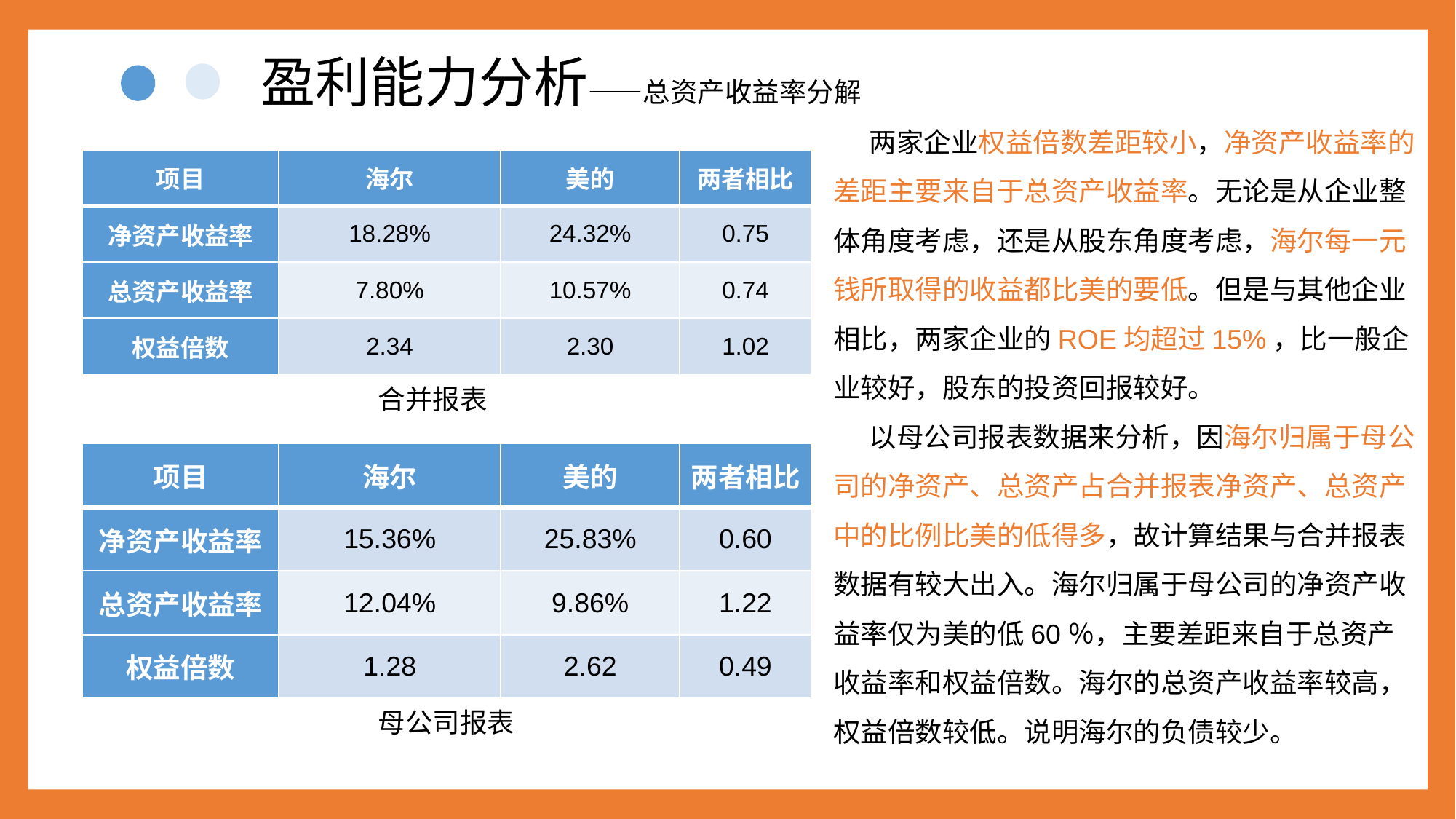

盈利能力分析——总资产收益率分解

两家企业权益倍数差距较小，净资产收益率的差距主要来自于总资产收益率。无论是从企业整体角度考虑，还是从股东角度考虑，海尔每一元钱所取得的收益都比美的要低。但是与其他企业相比，两家企业的ROE均超过15%，比一般企业较好，股东的投资回报较好。
以母公司报表数据来分析，因海尔归属于母公司的净资产、总资产占合并报表净资产、总资产中的比例比美的低得多，故计算结果与合并报表数据有较大出入。海尔归属于母公司的净资产收益率仅为美的低60％，主要差距来自于总资产收益率和权益倍数。海尔的总资产收益率较高，权益倍数较低。说明海尔的负债较少。
| 项目 | 海尔 | 美的 | 两者相比 |
| --- | --- | --- | --- |
| 净资产收益率 | 18.28% | 24.32% | 0.75 |
| 总资产收益率 | 7.80% | 10.57% | 0.74 |
| 权益倍数 | 2.34 | 2.30 | 1.02 |
合并报表
| 项目 | 海尔 | 美的 | 两者相比 |
| --- | --- | --- | --- |
| 净资产收益率 | 15.36% | 25.83% | 0.60 |
| 总资产收益率 | 12.04% | 9.86% | 1.22 |
| 权益倍数 | 1.28 | 2.62 | 0.49 |
母公司报表